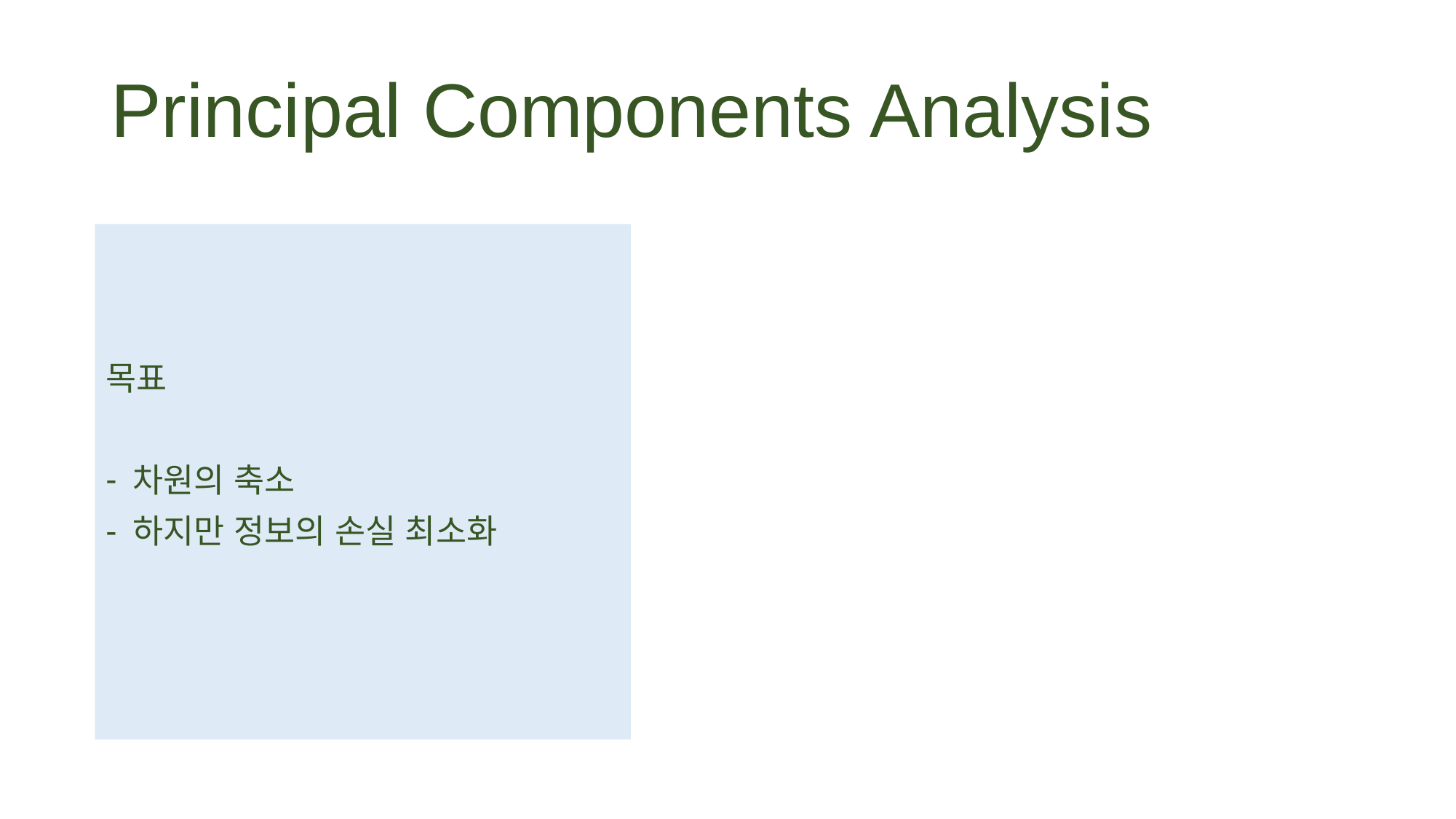

# Principal Components Analysis
목표

차원의 축소
하지만 정보의 손실 최소화